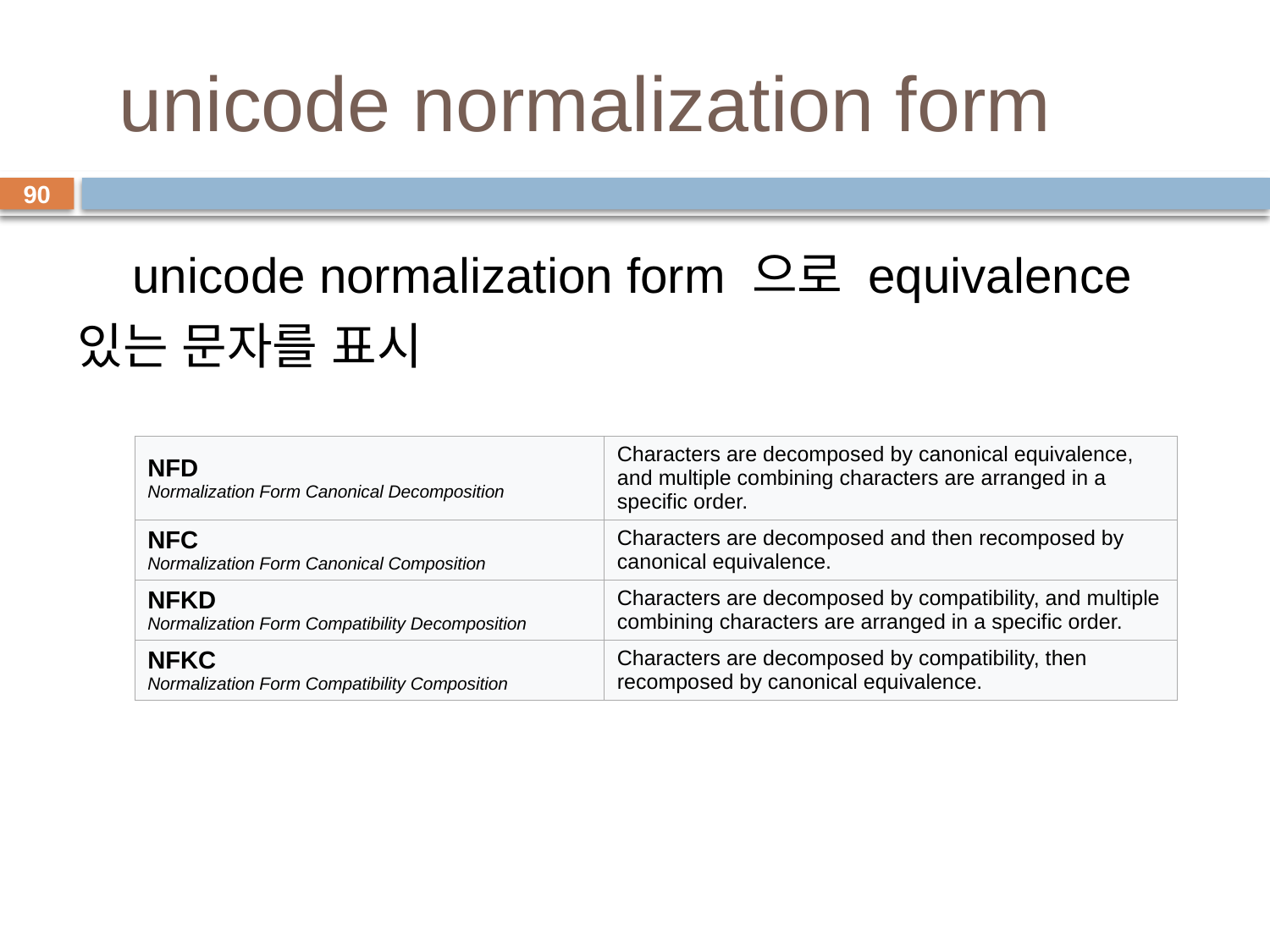

# unicode normalization form
90
    unicode normalization form 으로 equivalence있는 문자를 표시
| NFD Normalization Form Canonical Decomposition | Characters are decomposed by canonical equivalence, and multiple combining characters are arranged in a specific order. |
| --- | --- |
| NFC Normalization Form Canonical Composition | Characters are decomposed and then recomposed by canonical equivalence. |
| NFKD Normalization Form Compatibility Decomposition | Characters are decomposed by compatibility, and multiple combining characters are arranged in a specific order. |
| NFKC Normalization Form Compatibility Composition | Characters are decomposed by compatibility, then recomposed by canonical equivalence. |